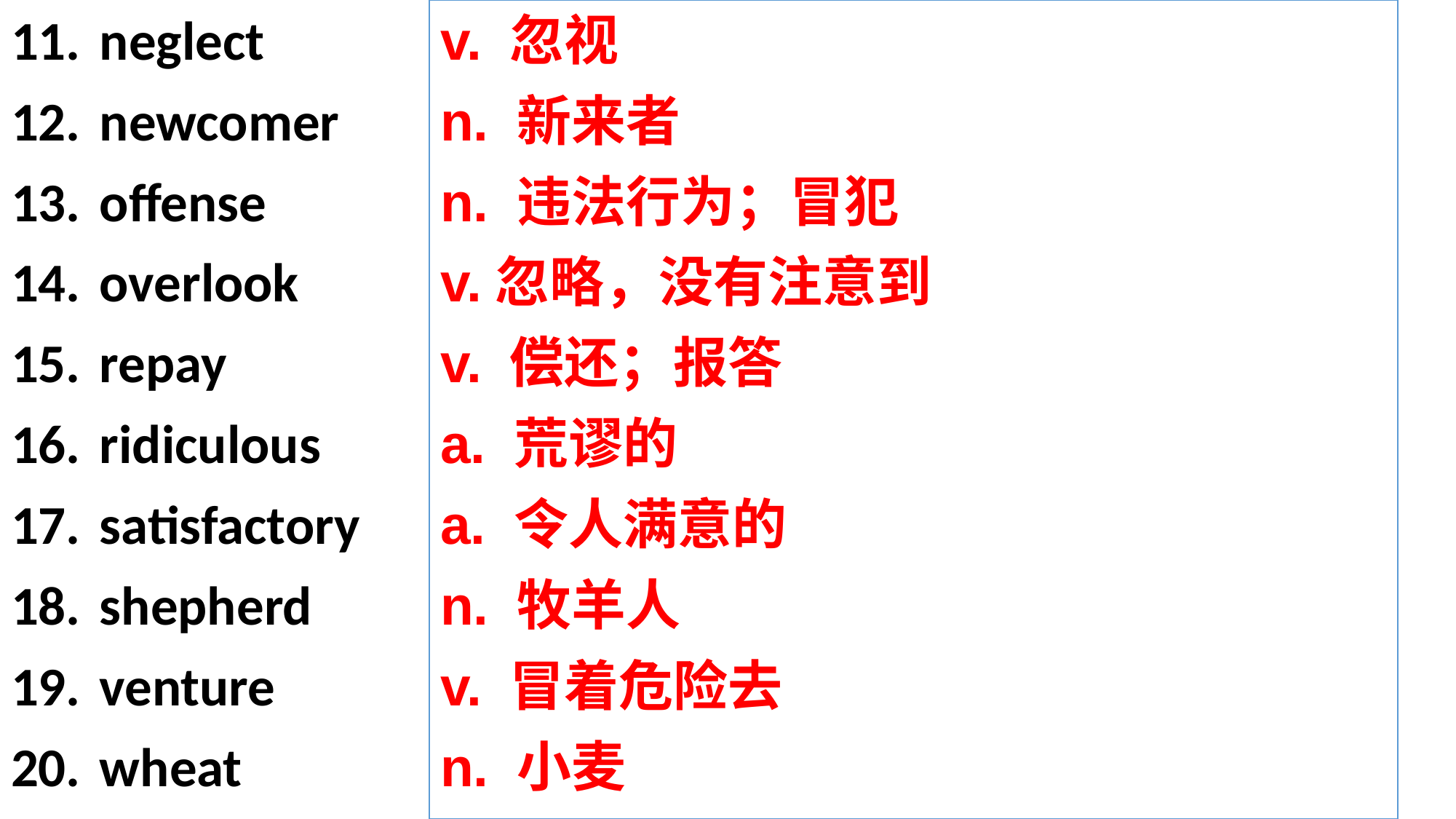

neglect
newcomer
offense
overlook
repay
ridiculous
satisfactory
shepherd
venture
wheat
v. 忽视
n. 新来者
n. 违法行为；冒犯
v.忽略，没有注意到
v. 偿还；报答
a. 荒谬的
a. 令人满意的
n. 牧羊人
v. 冒着危险去
n. 小麦